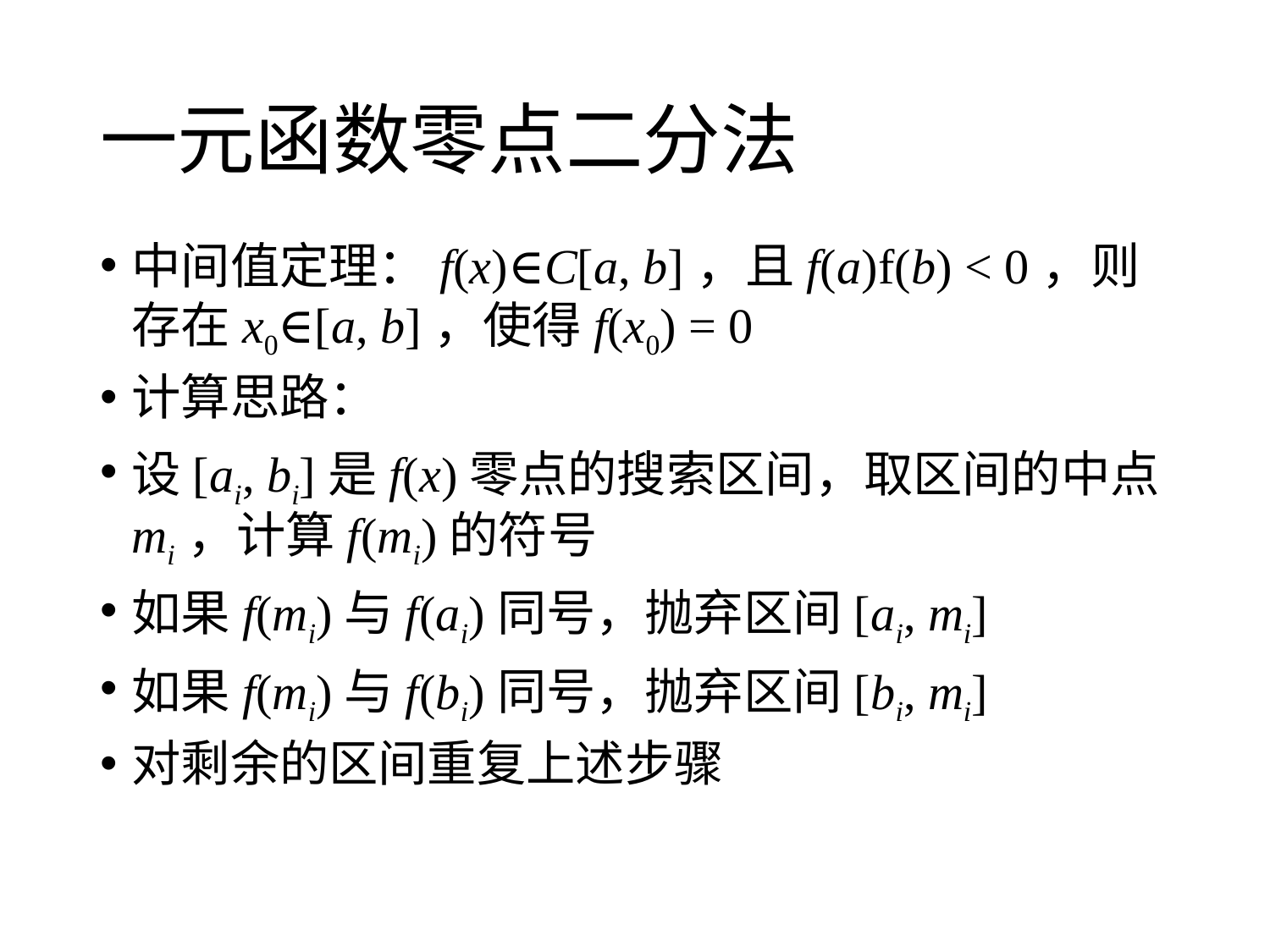

# 一元函数零点二分法
中间值定理：f(x)∈C[a, b]，且f(a)f(b) < 0，则存在x0∈[a, b]，使得f(x0) = 0
计算思路：
设[ai, bi]是f(x)零点的搜索区间，取区间的中点mi，计算f(mi)的符号
如果f(mi)与f(ai)同号，抛弃区间[ai, mi]
如果f(mi)与f(bi)同号，抛弃区间[bi, mi]
对剩余的区间重复上述步骤